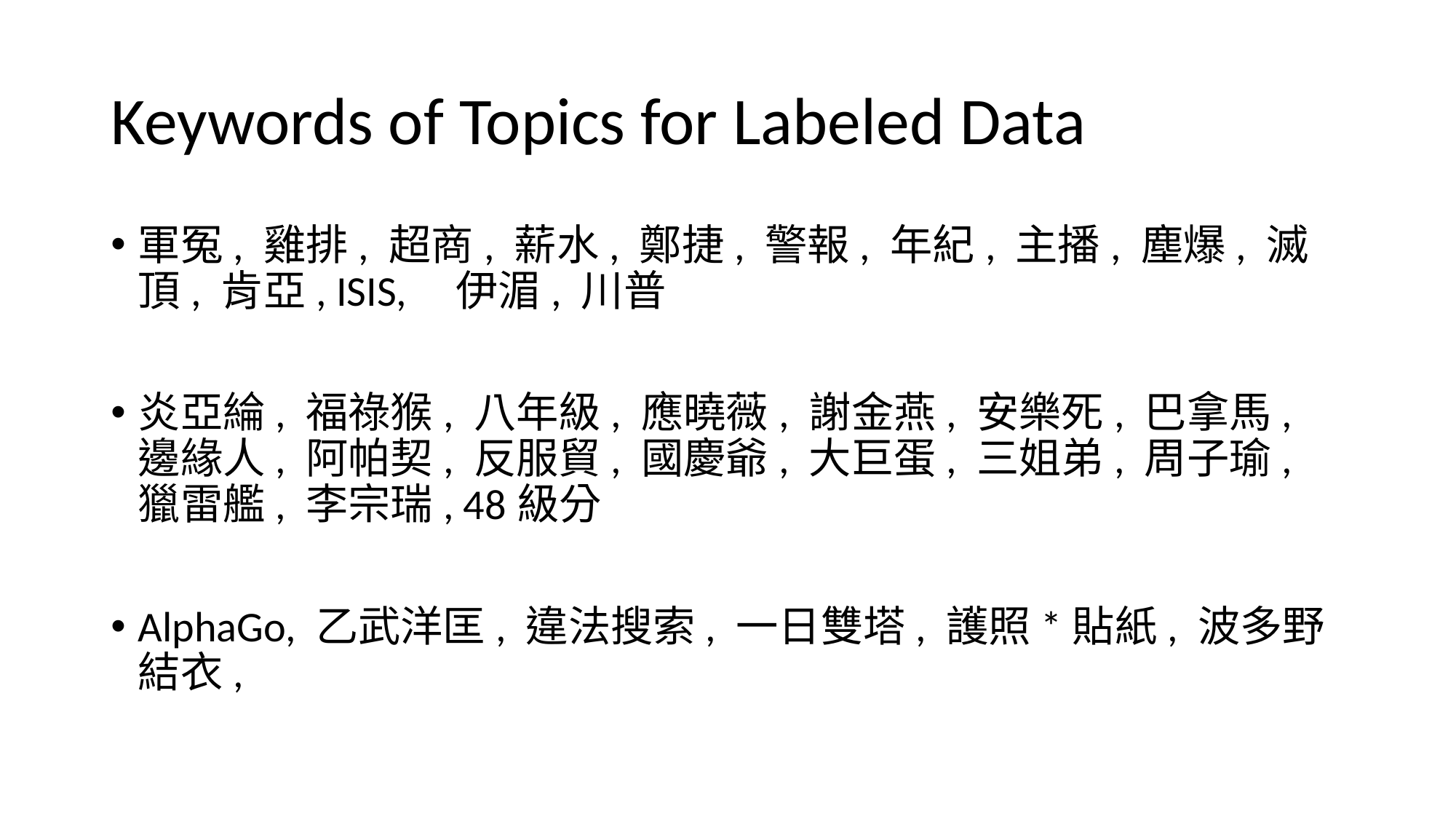

# Keywords of Topics for Labeled Data
軍冤, 雞排, 超商, 薪水, 鄭捷, 警報, 年紀, 主播, 塵爆, 滅頂, 肯亞, ISIS,    伊湄, 川普

炎亞綸, 福祿猴, 八年級, 應曉薇, 謝金燕, 安樂死, 巴拿馬, 邊緣人, 阿帕契, 反服貿, 國慶爺, 大巨蛋, 三姐弟, 周子瑜, 獵雷艦, 李宗瑞, 48級分

AlphaGo, 乙武洋匡, 違法搜索, 一日雙塔, 護照*貼紙, 波多野結衣,